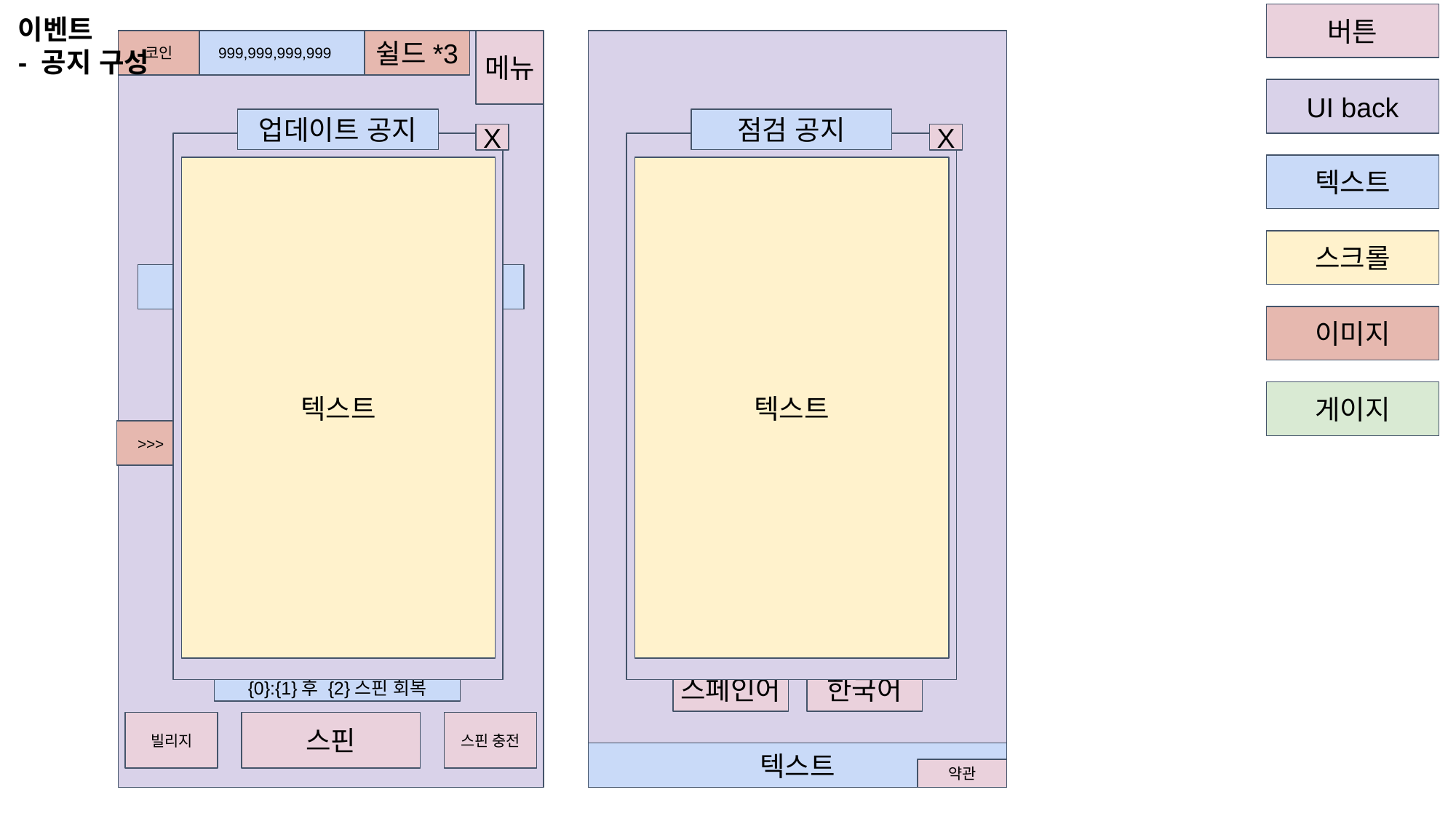

버튼
UI back
텍스트
스크롤
이미지
게이지
이벤트
- 공지 구성

페이스북
게스트
영어
독일어
스페인어
한국어
텍스트
약관

코인
999,999,999,999
쉴드*3
메뉴
업데이트 공지
X

텍스트
점검 공지
X

텍스트

페북
이미지
이용자 이름
999,999,999
WIN X3
텍스트

>>>

BET X3

?? / 50
{0}:{1}후 {2}스핀 회복
빌리지
스핀
스핀 충전